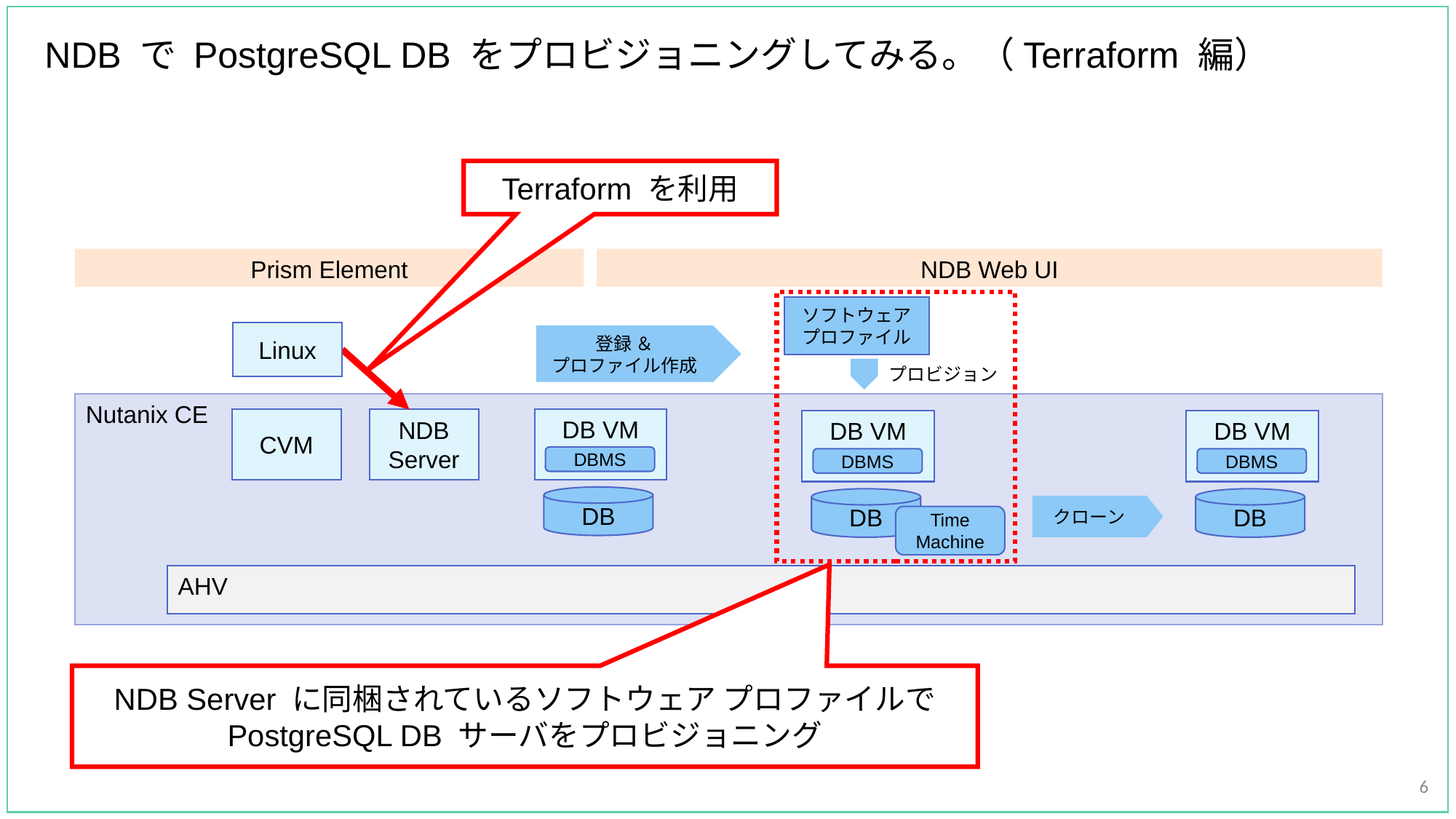

# NDB で PostgreSQL DB をプロビジョニングしてみる。（Terraform 編）
Terraform を利用

Linux
NDB Server に同梱されているソフトウェア プロファイルで
PostgreSQL DB サーバをプロビジョニング
6